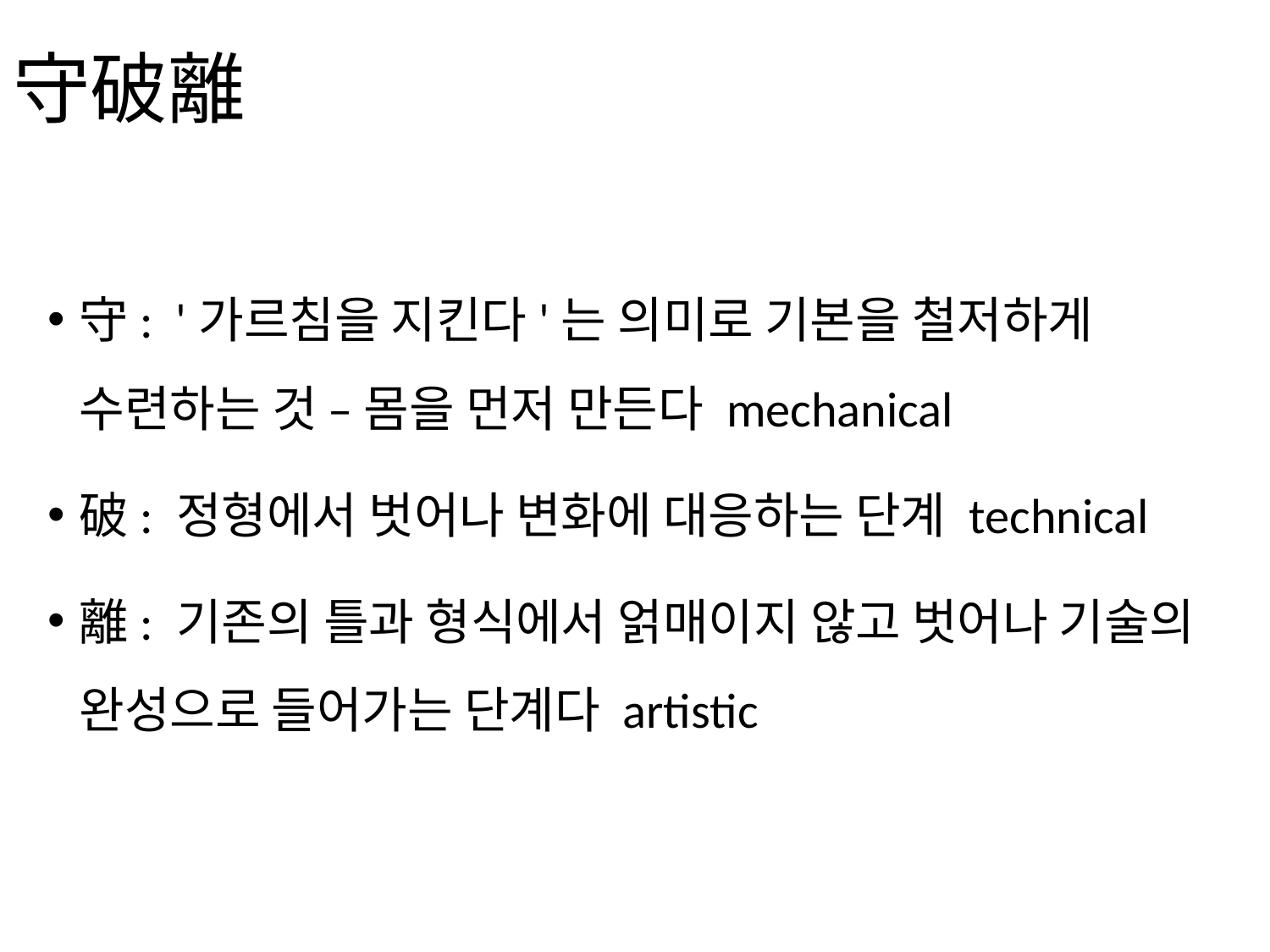

# 守破離
守:  '가르침을 지킨다'는 의미로 기본을 철저하게 수련하는 것 – 몸을 먼저 만든다 mechanical
破: 정형에서 벗어나 변화에 대응하는 단계 technical
離: 기존의 틀과 형식에서 얽매이지 않고 벗어나 기술의 완성으로 들어가는 단계다 artistic